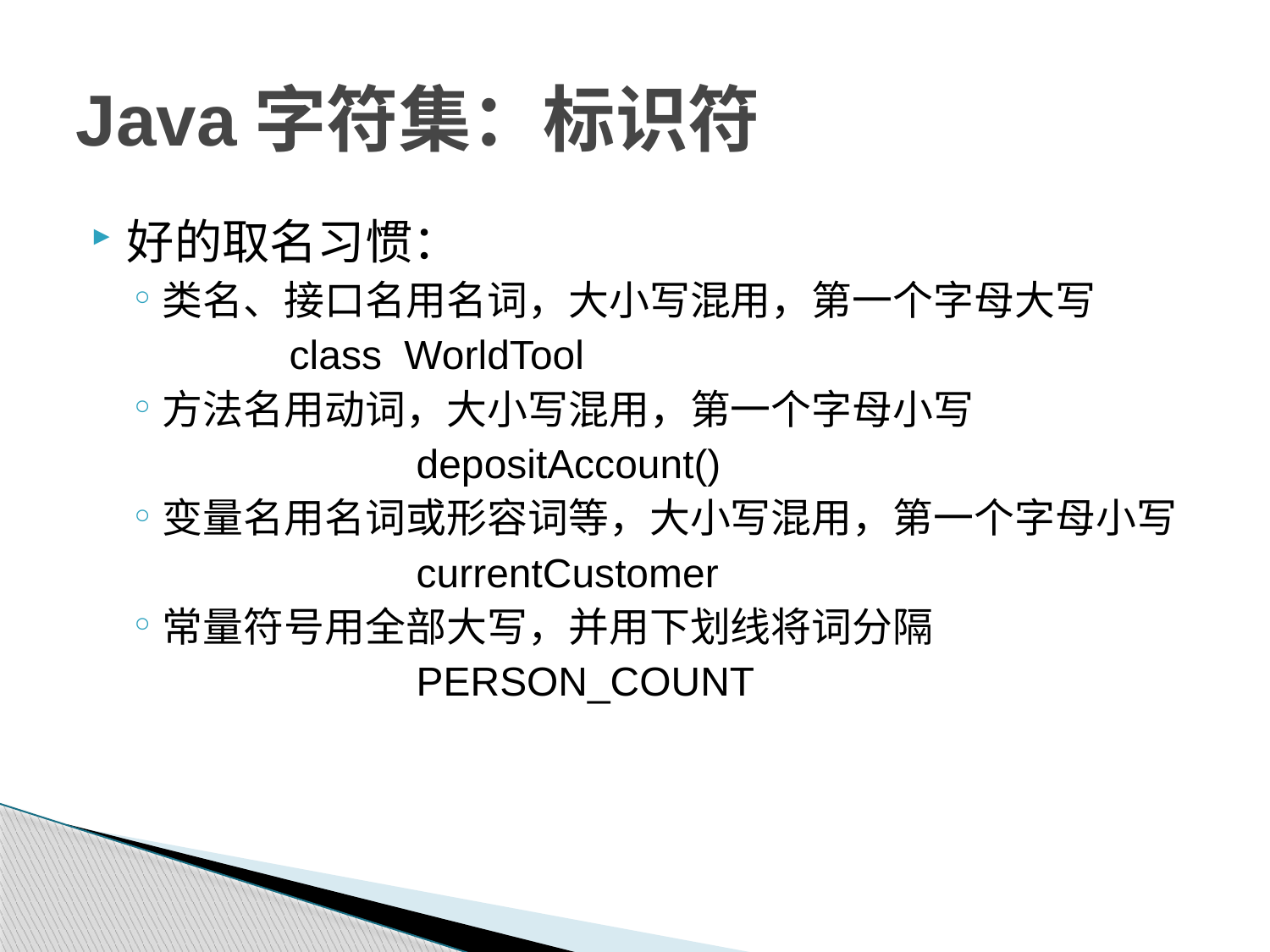

# Java字符集：标识符
好的取名习惯：
类名、接口名用名词，大小写混用，第一个字母大写
  		class  WorldTool
方法名用动词，大小写混用，第一个字母小写
			depositAccount()
变量名用名词或形容词等，大小写混用，第一个字母小写
			currentCustomer
常量符号用全部大写，并用下划线将词分隔
			PERSON_COUNT